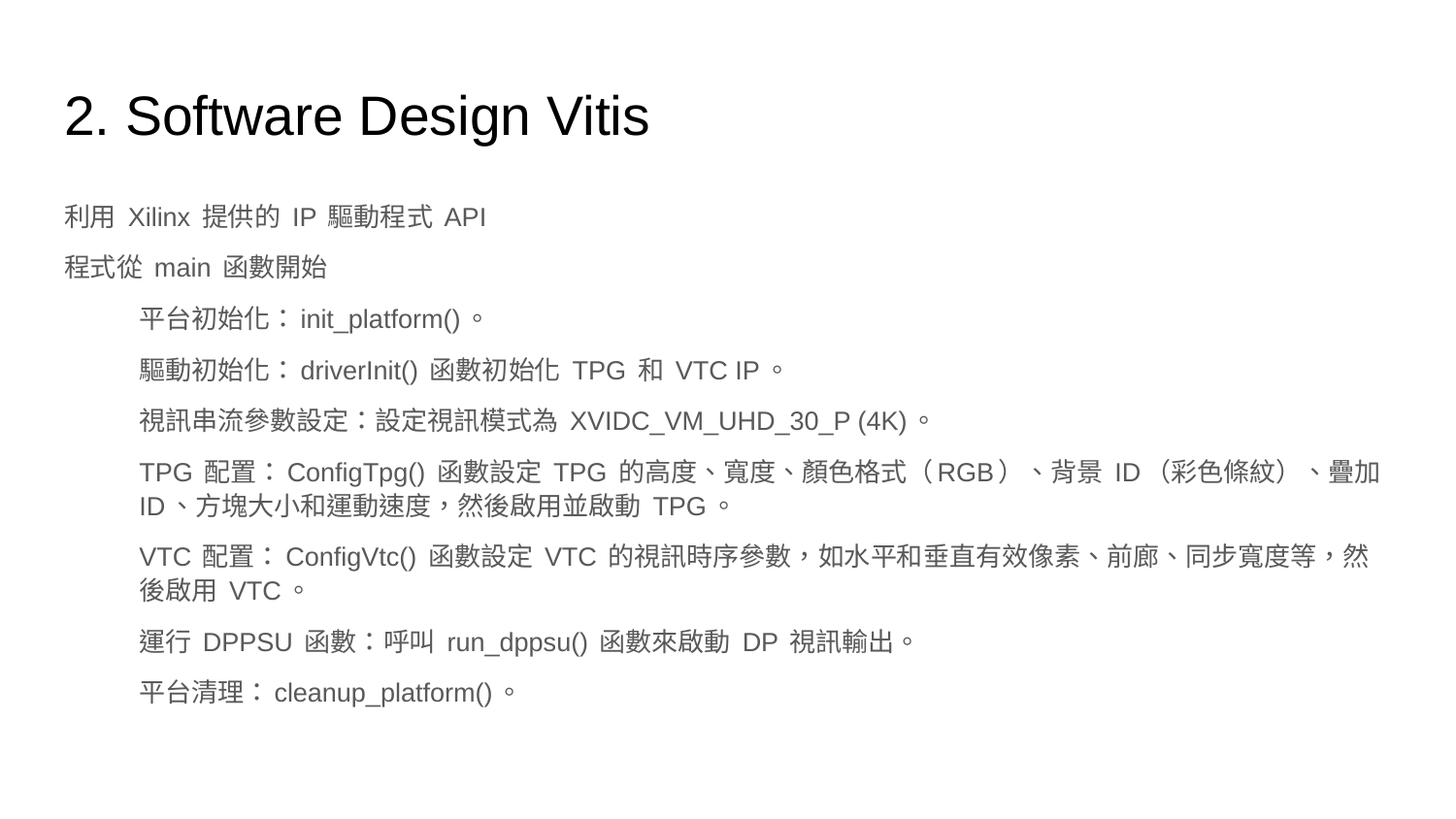

# 2. Software Design Vitis

利用 Xilinx 提供的 IP 驅動程式 API
程式從 main 函數開始
平台初始化：init_platform()。
驅動初始化：driverInit() 函數初始化 TPG 和 VTC IP。
視訊串流參數設定：設定視訊模式為 XVIDC_VM_UHD_30_P (4K)。
TPG 配置：ConfigTpg() 函數設定 TPG 的高度、寬度、顏色格式（RGB）、背景 ID（彩色條紋）、疊加 ID、方塊大小和運動速度，然後啟用並啟動 TPG。
VTC 配置：ConfigVtc() 函數設定 VTC 的視訊時序參數，如水平和垂直有效像素、前廊、同步寬度等，然後啟用 VTC。
運行 DPPSU 函數：呼叫 run_dppsu() 函數來啟動 DP 視訊輸出。
平台清理：cleanup_platform()。